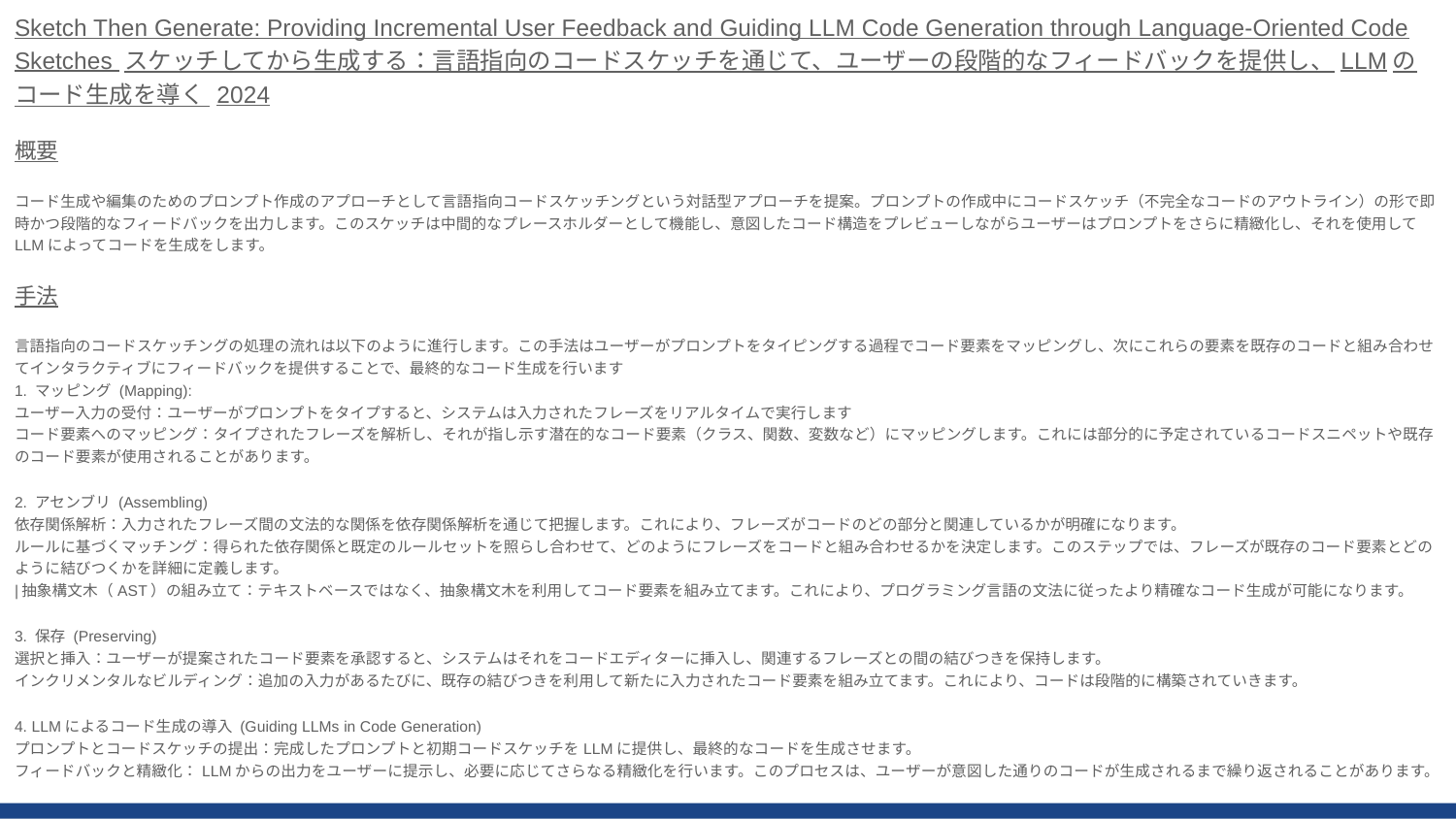

Sketch Then Generate: Providing Incremental User Feedback and Guiding LLM Code Generation through Language-Oriented Code Sketches スケッチしてから生成する：言語指向のコードスケッチを通じて、ユーザーの段階的なフィードバックを提供し、LLMのコード生成を導く 2024
概要
コード生成や編集のためのプロンプト作成のアプローチとして言語指向コードスケッチングという対話型アプローチを提案。プロンプトの作成中にコードスケッチ（不完全なコードのアウトライン）の形で即時かつ段階的なフィードバックを出力します。このスケッチは中間的なプレースホルダーとして機能し、意図したコード構造をプレビューしながらユーザーはプロンプトをさらに精緻化し、それを使用してLLMによってコードを生成をします。
手法
言語指向のコードスケッチングの処理の流れは以下のように進行します。この手法はユーザーがプロンプトをタイピングする過程でコード要素をマッピングし、次にこれらの要素を既存のコードと組み合わせてインタラクティブにフィードバックを提供することで、最終的なコード生成を行います
1. マッピング (Mapping):
ユーザー入力の受付：ユーザーがプロンプトをタイプすると、システムは入力されたフレーズをリアルタイムで実行します
コード要素へのマッピング：タイプされたフレーズを解析し、それが指し示す潜在的なコード要素（クラス、関数、変数など）にマッピングします。これには部分的に予定されているコードスニペットや既存のコード要素が使用されることがあります。
2. アセンブリ (Assembling)
依存関係解析：入力されたフレーズ間の文法的な関係を依存関係解析を通じて把握します。これにより、フレーズがコードのどの部分と関連しているかが明確になります。
ルールに基づくマッチング：得られた依存関係と既定のルールセットを照らし合わせて、どのようにフレーズをコードと組み合わせるかを決定します。このステップでは、フレーズが既存のコード要素とどのように結びつくかを詳細に定義します。
|抽象構文木（AST）の組み立て：テキストベースではなく、抽象構文木を利用してコード要素を組み立てます。これにより、プログラミング言語の文法に従ったより精確なコード生成が可能になります。
3. 保存 (Preserving)
選択と挿入：ユーザーが提案されたコード要素を承認すると、システムはそれをコードエディターに挿入し、関連するフレーズとの間の結びつきを保持します。
インクリメンタルなビルディング：追加の入力があるたびに、既存の結びつきを利用して新たに入力されたコード要素を組み立てます。これにより、コードは段階的に構築されていきます。
4. LLMによるコード生成の導入 (Guiding LLMs in Code Generation)
プロンプトとコードスケッチの提出：完成したプロンプトと初期コードスケッチをLLMに提供し、最終的なコードを生成させます。
フィードバックと精緻化：LLMからの出力をユーザーに提示し、必要に応じてさらなる精緻化を行います。このプロセスは、ユーザーが意図した通りのコードが生成されるまで繰り返されることがあります。